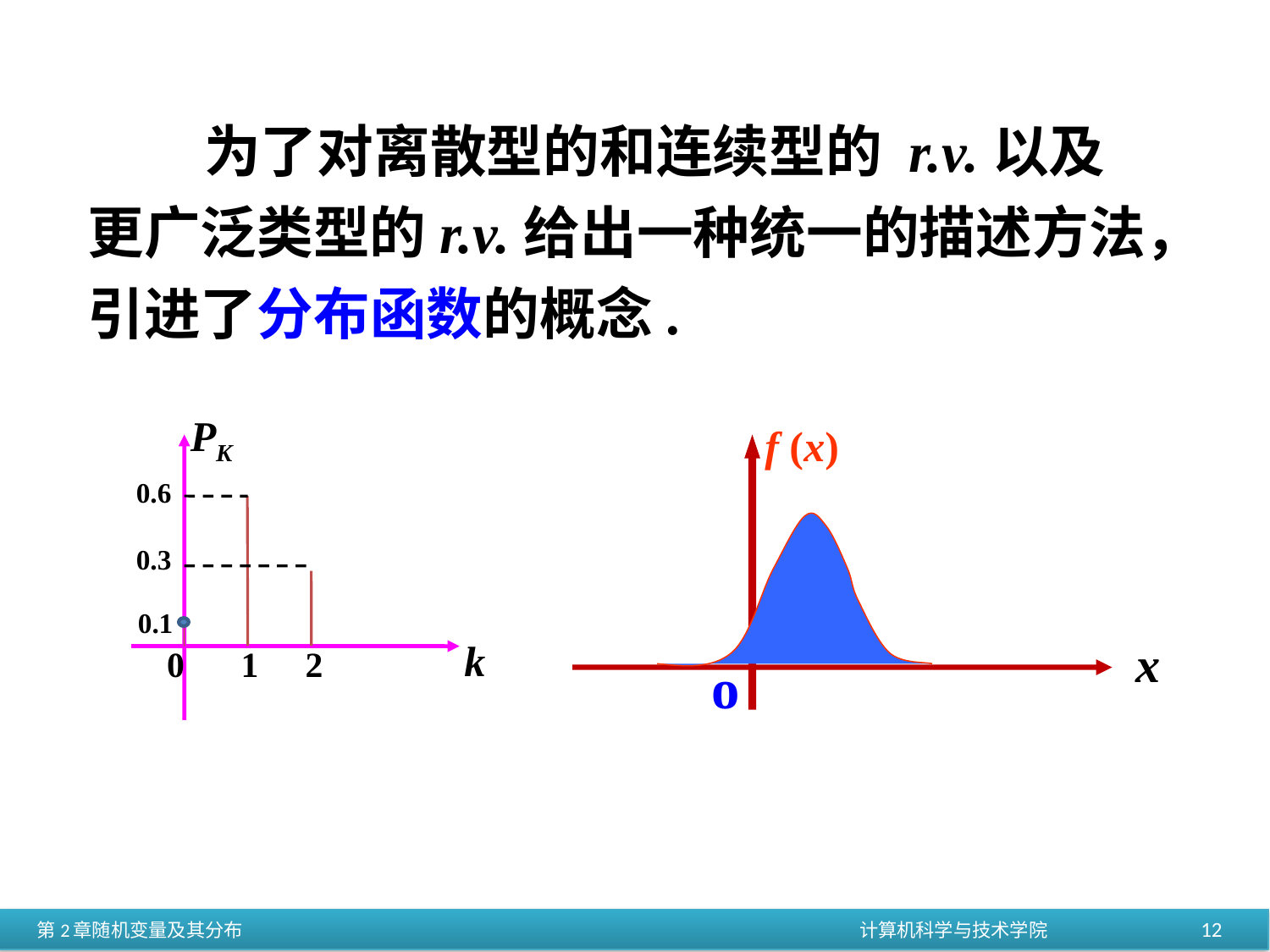

为了对离散型的和连续型的 r.v.以及更广泛类型的r.v.给出一种统一的描述方法，引进了分布函数的概念.
PK

0.6

0.3

0.1

k
0
1
2
 f (x)

x
o